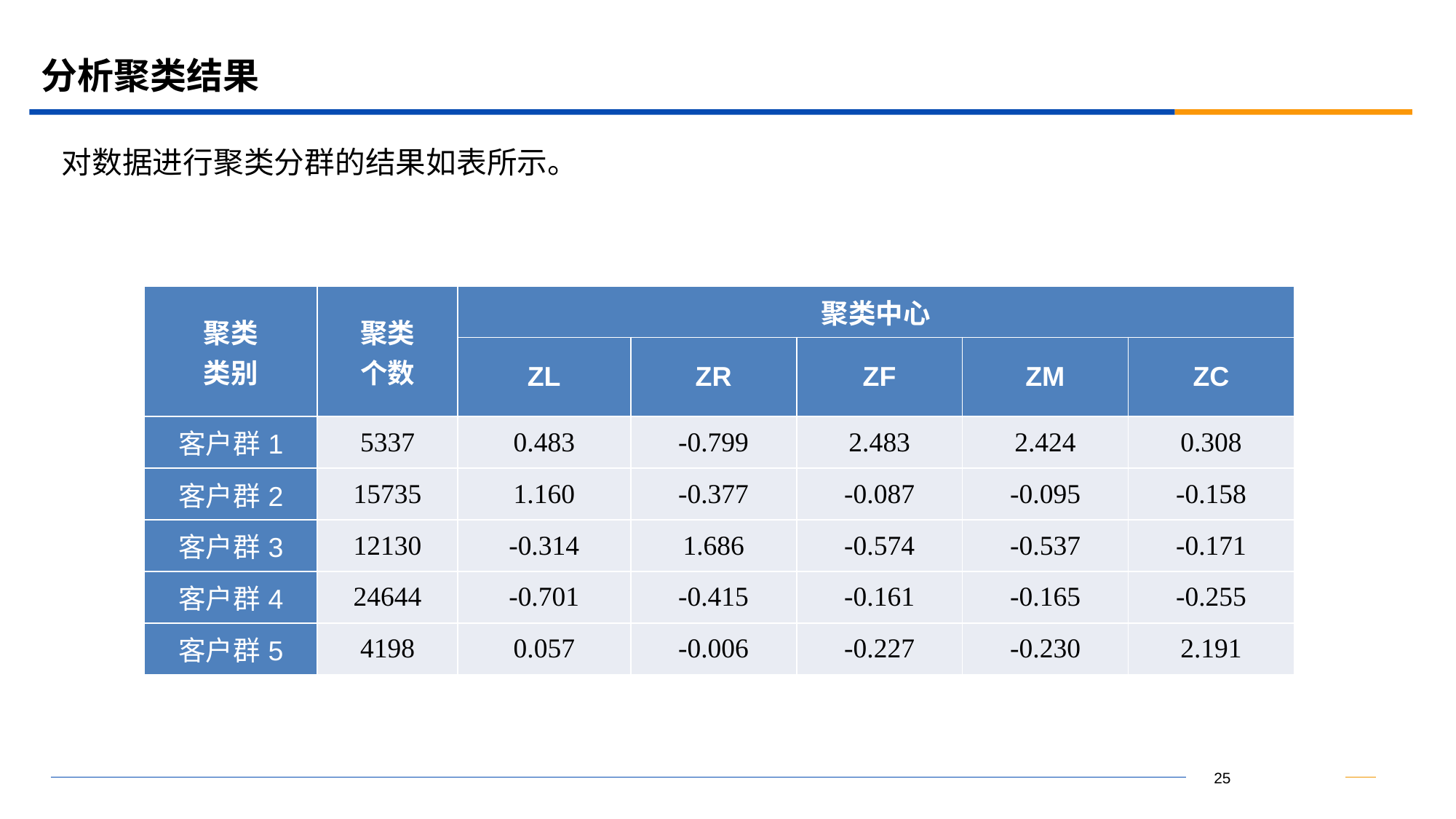

# 分析聚类结果
对数据进行聚类分群的结果如表所示。
| 聚类 类别 | 聚类 个数 | 聚类中心 |  |  |  |  |
| --- | --- | --- | --- | --- | --- | --- |
|  |  | ZL | ZR | ZF | ZM | ZC |
| 客户群1 | 5337 | 0.483 | -0.799 | 2.483 | 2.424 | 0.308 |
| 客户群2 | 15735 | 1.160 | -0.377 | -0.087 | -0.095 | -0.158 |
| 客户群3 | 12130 | -0.314 | 1.686 | -0.574 | -0.537 | -0.171 |
| 客户群4 | 24644 | -0.701 | -0.415 | -0.161 | -0.165 | -0.255 |
| 客户群5 | 4198 | 0.057 | -0.006 | -0.227 | -0.230 | 2.191 |